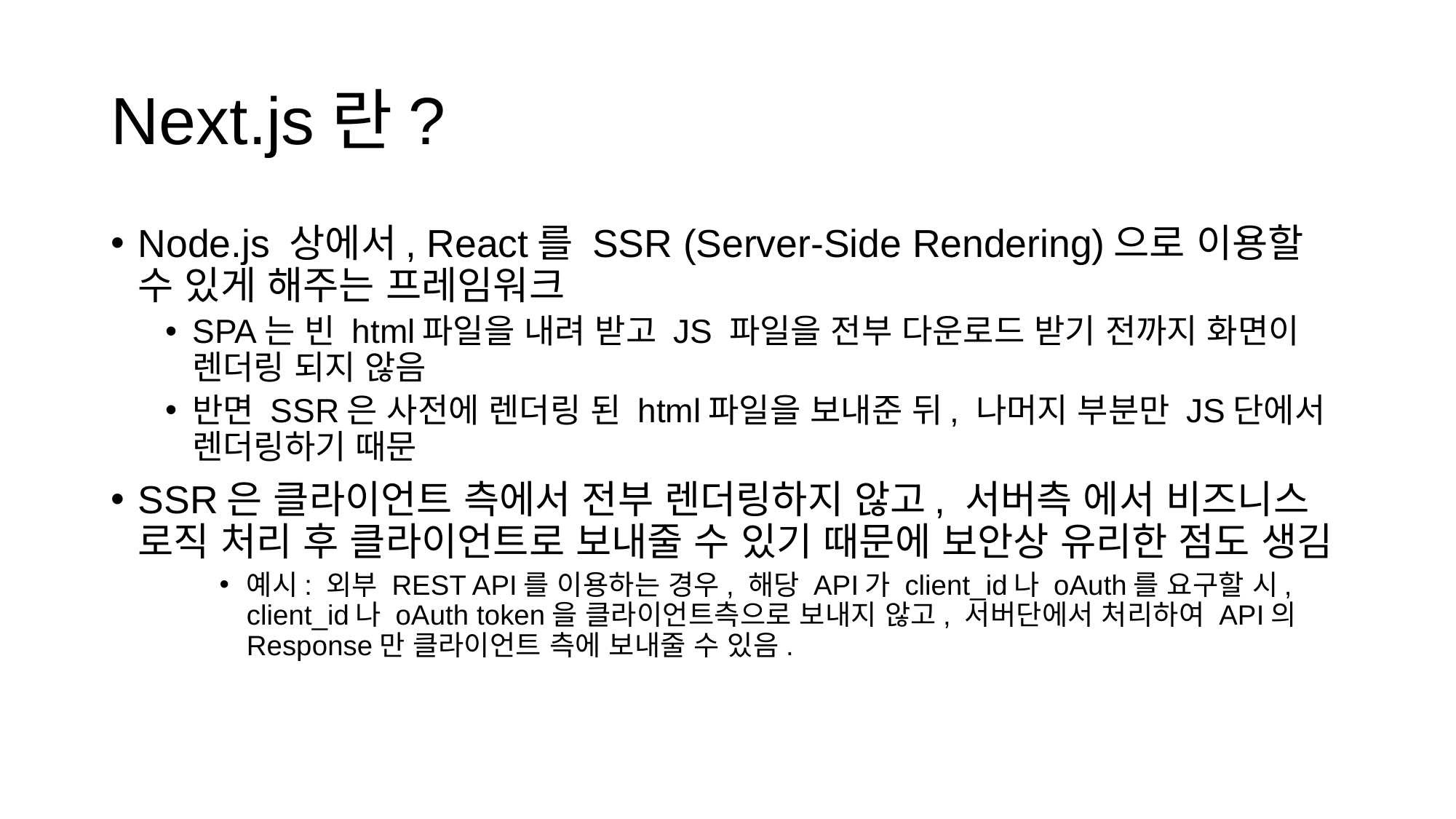

# Next.js란?
Node.js 상에서, React를 SSR (Server-Side Rendering)으로 이용할 수 있게 해주는 프레임워크
SPA는 빈 html파일을 내려 받고 JS 파일을 전부 다운로드 받기 전까지 화면이 렌더링 되지 않음
반면 SSR은 사전에 렌더링 된 html파일을 보내준 뒤, 나머지 부분만 JS단에서 렌더링하기 때문
SSR은 클라이언트 측에서 전부 렌더링하지 않고, 서버측 에서 비즈니스 로직 처리 후 클라이언트로 보내줄 수 있기 때문에 보안상 유리한 점도 생김
예시: 외부 REST API를 이용하는 경우, 해당 API가 client_id나 oAuth를 요구할 시, client_id나 oAuth token을 클라이언트측으로 보내지 않고, 서버단에서 처리하여 API의 Response만 클라이언트 측에 보내줄 수 있음.